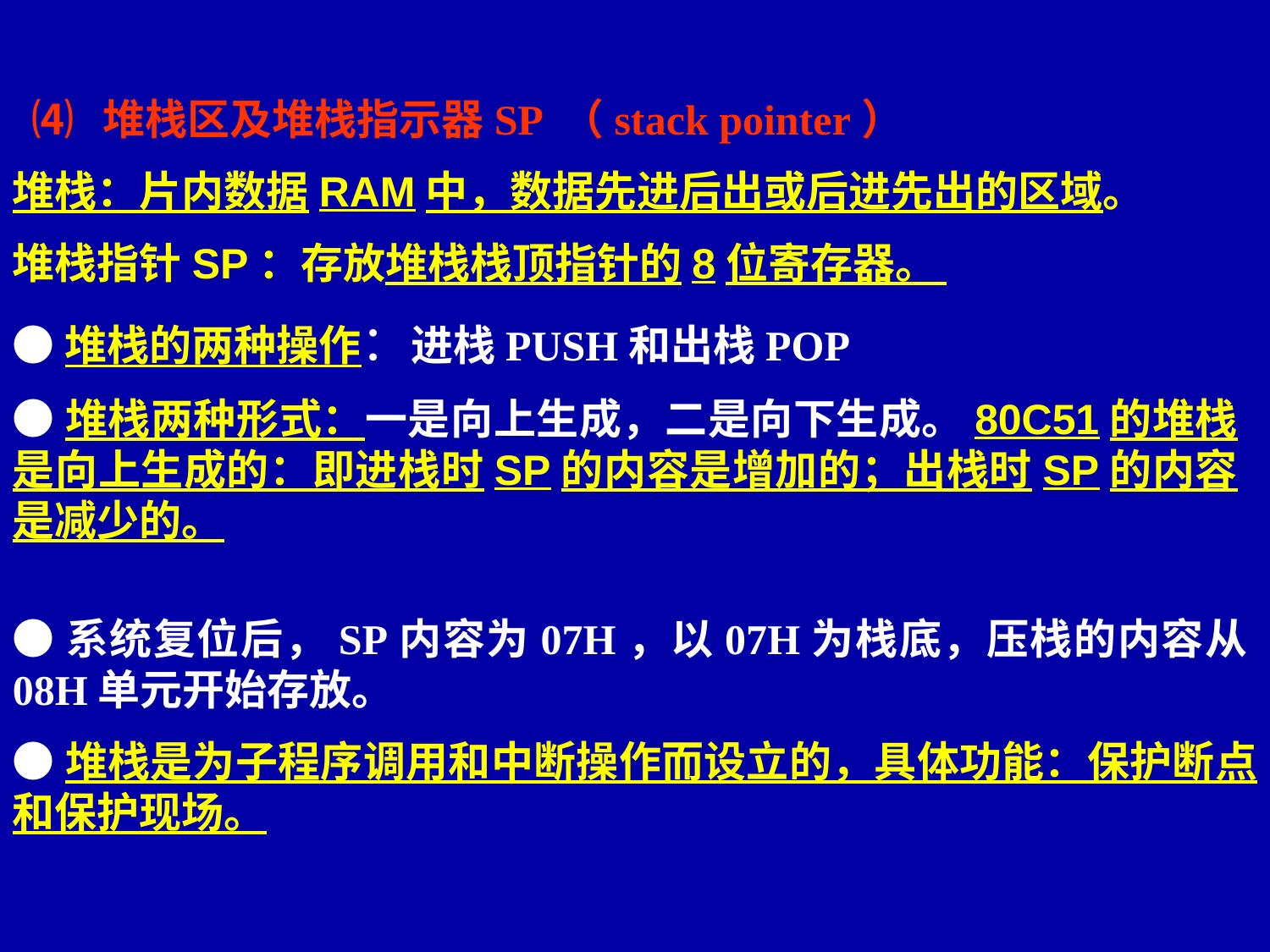

⑷  堆栈区及堆栈指示器SP （stack pointer）
堆栈：片内数据RAM中，数据先进后出或后进先出的区域。
堆栈指针SP：存放堆栈栈顶指针的8位寄存器。
●堆栈的两种操作：进栈PUSH和出栈POP
●堆栈两种形式：一是向上生成，二是向下生成。80C51的堆栈是向上生成的：即进栈时SP的内容是增加的；出栈时SP的内容是减少的。

●系统复位后，SP内容为07H，以07H为栈底，压栈的内容从08H单元开始存放。
●堆栈是为子程序调用和中断操作而设立的，具体功能：保护断点和保护现场。